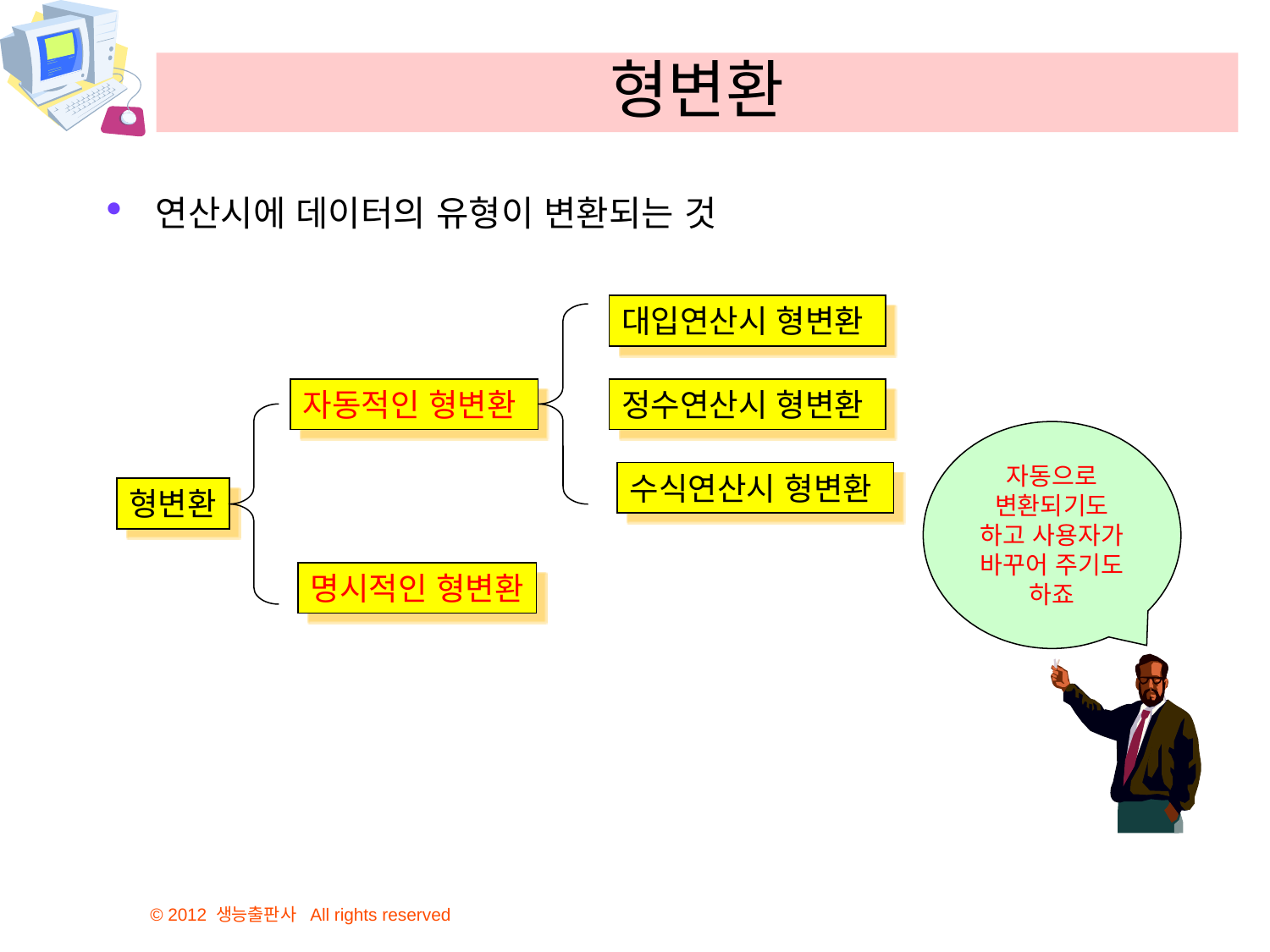

# 형변환
연산시에 데이터의 유형이 변환되는 것
대입연산시 형변환

자동적인 형변환
정수연산시 형변환

자동으로 변환되기도 하고 사용자가 바꾸어 주기도 하죠
수식연산시 형변환
형변환
명시적인 형변환